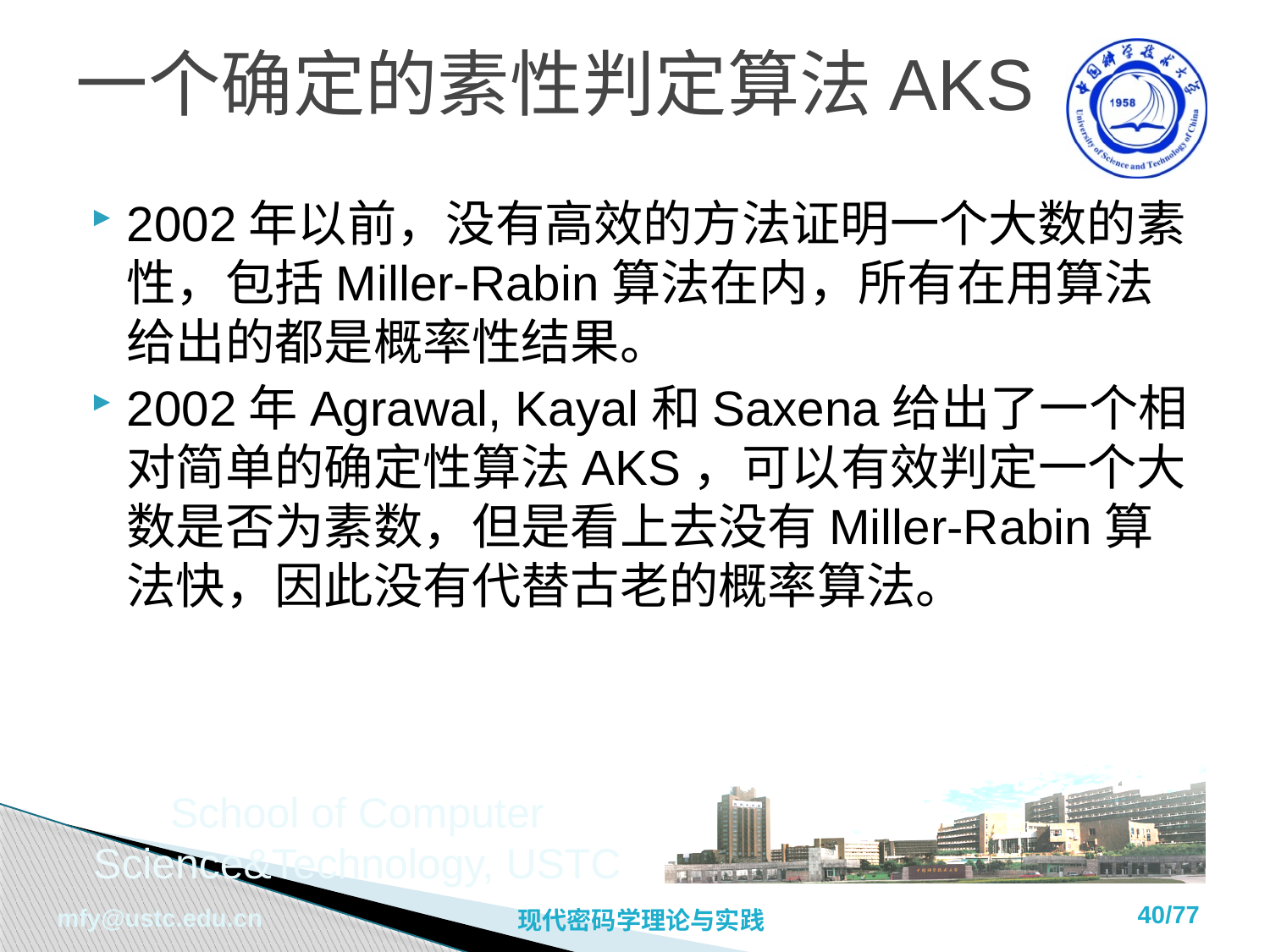

# 一个确定的素性判定算法AKS
2002年以前，没有高效的方法证明一个大数的素性，包括Miller-Rabin算法在内，所有在用算法给出的都是概率性结果。
2002年Agrawal, Kayal和Saxena给出了一个相对简单的确定性算法AKS，可以有效判定一个大数是否为素数，但是看上去没有Miller-Rabin算法快，因此没有代替古老的概率算法。